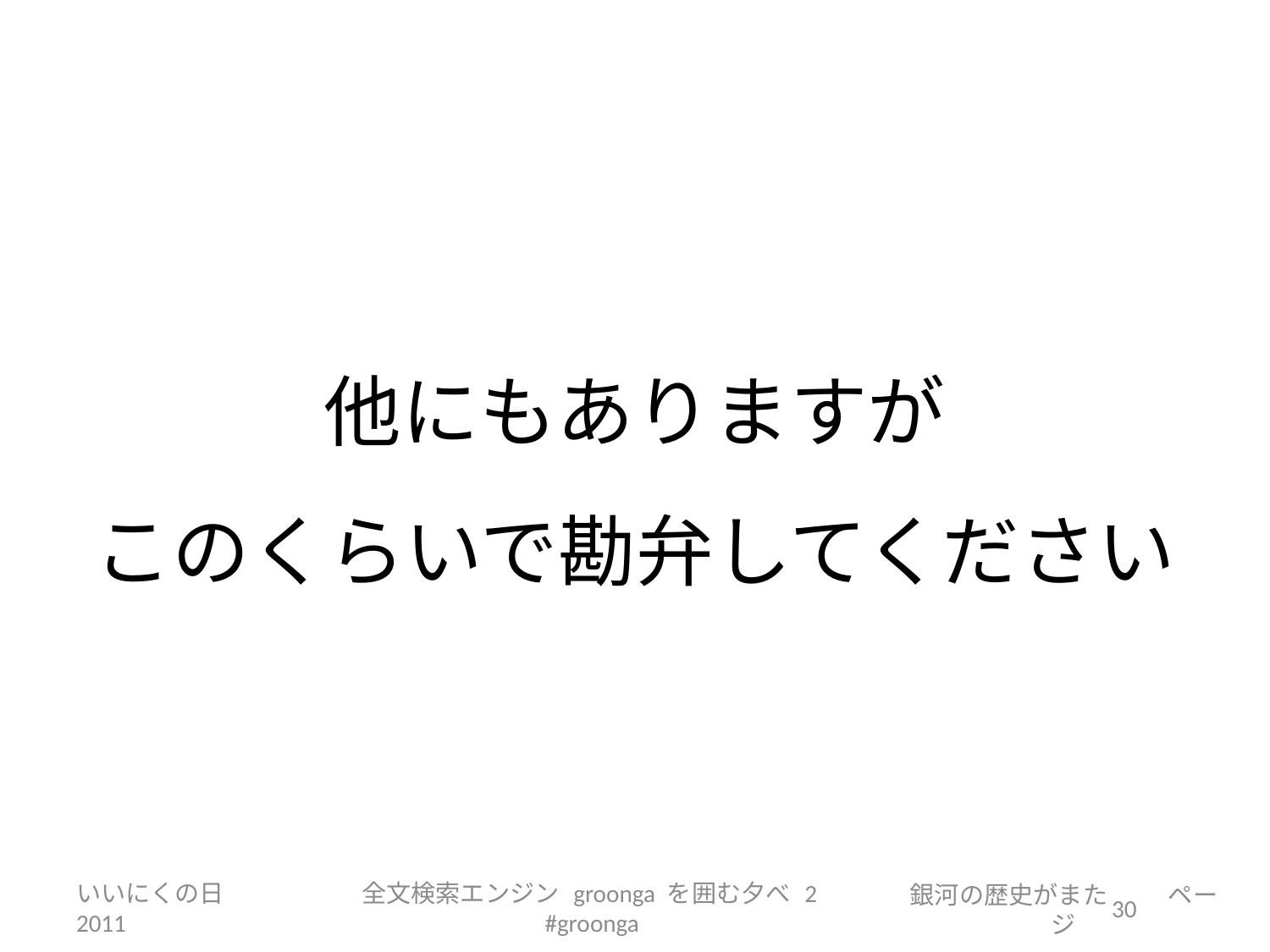

# 他にもありますが このくらいで勘弁してください
いいにくの日 2011
全文検索エンジン groonga を囲む夕べ 2  #groonga
30